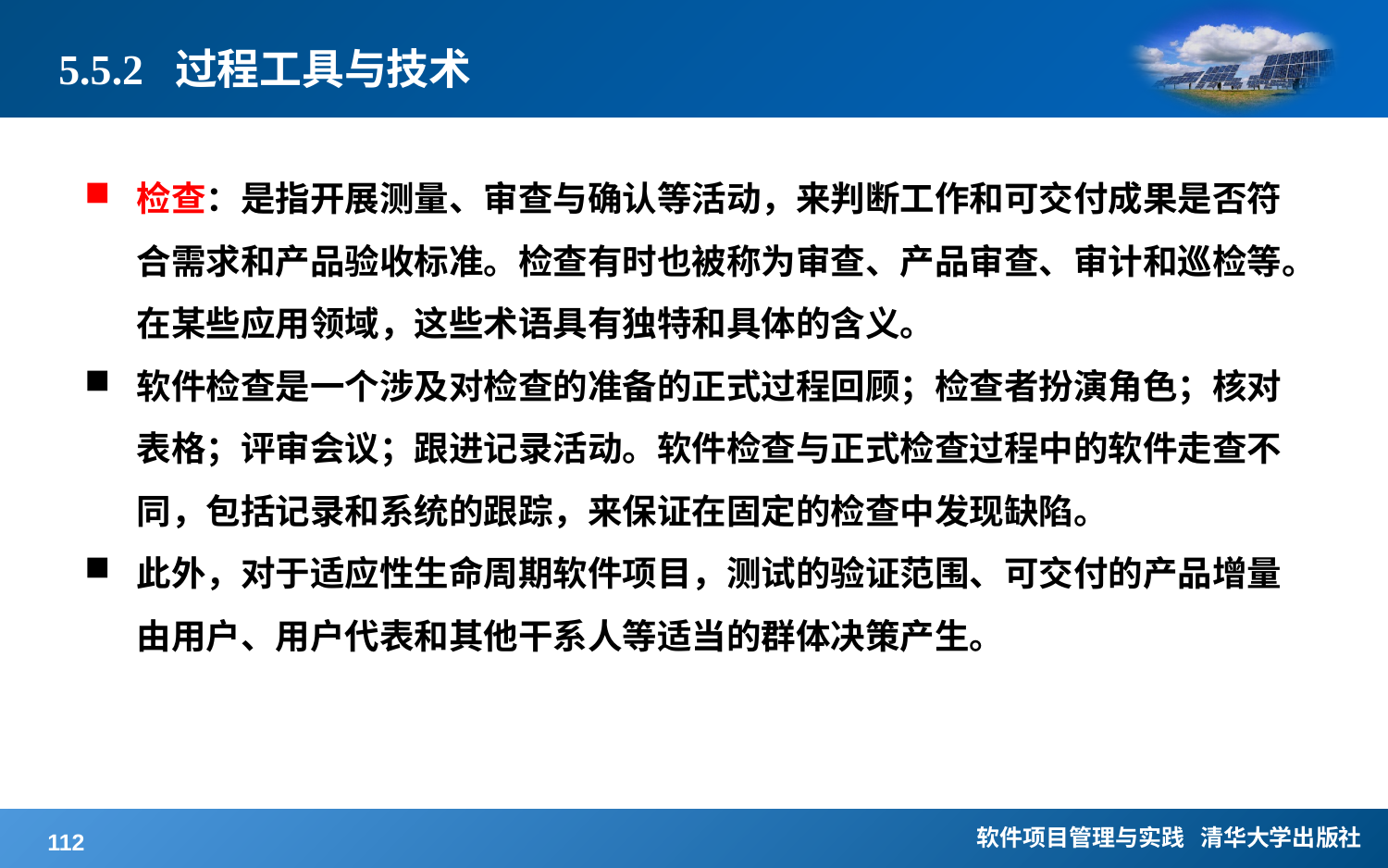

# 5.5.2  过程工具与技术
检查：是指开展测量、审查与确认等活动，来判断工作和可交付成果是否符合需求和产品验收标准。检查有时也被称为审查、产品审查、审计和巡检等。在某些应用领域，这些术语具有独特和具体的含义。
软件检查是一个涉及对检查的准备的正式过程回顾；检查者扮演角色；核对表格；评审会议；跟进记录活动。软件检查与正式检查过程中的软件走查不同，包括记录和系统的跟踪，来保证在固定的检查中发现缺陷。
此外，对于适应性生命周期软件项目，测试的验证范围、可交付的产品增量由用户、用户代表和其他干系人等适当的群体决策产生。